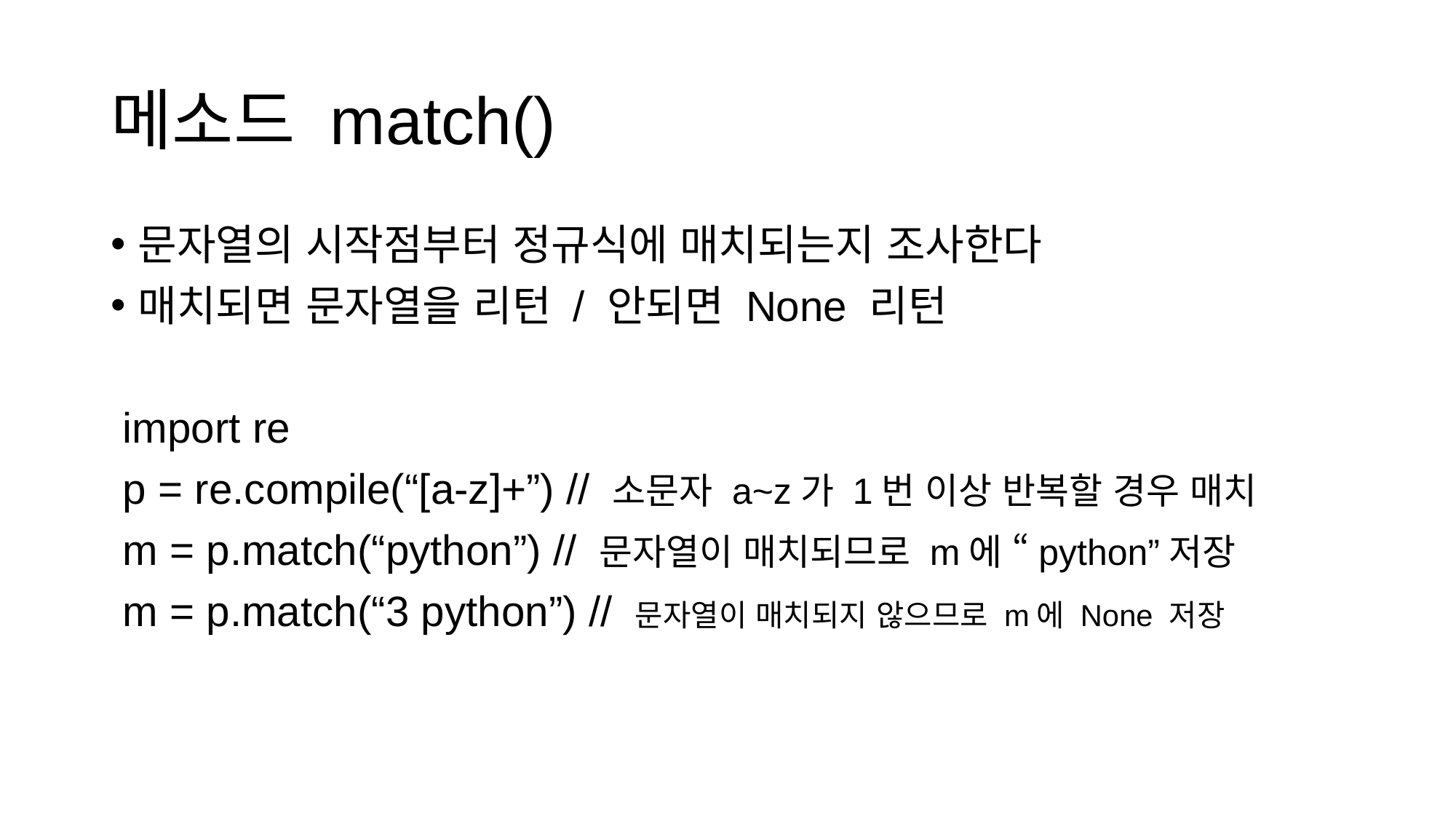

# 메소드 match()
문자열의 시작점부터 정규식에 매치되는지 조사한다
매치되면 문자열을 리턴 / 안되면 None 리턴

 import re
 p = re.compile(“[a-z]+”) // 소문자 a~z가 1번 이상 반복할 경우 매치
 m = p.match(“python”) // 문자열이 매치되므로 m에 “python”저장
 m = p.match(“3 python”) // 문자열이 매치되지 않으므로 m에 None 저장